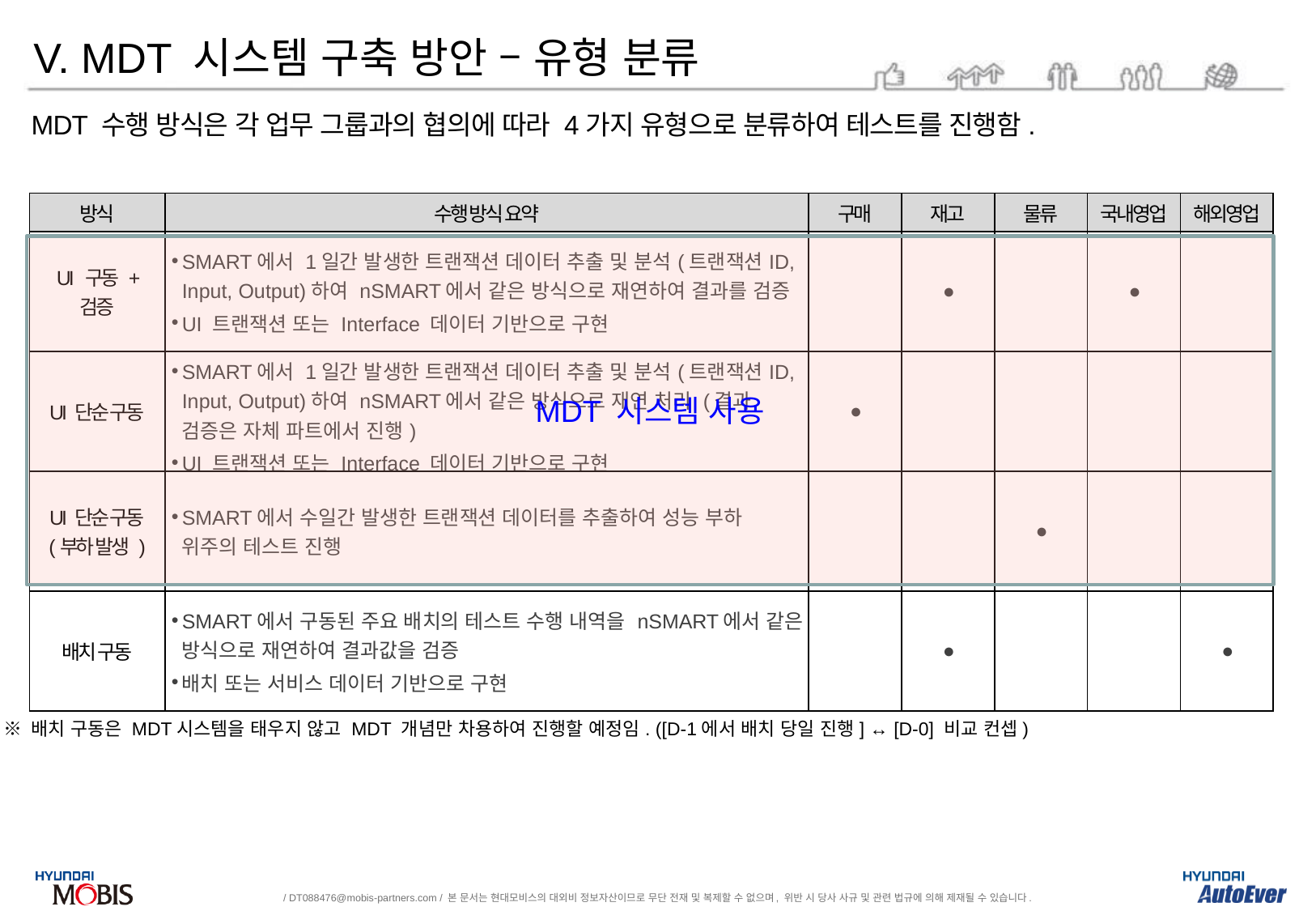

V. MDT 시스템 구축 방안 – 유형 분류
MDT 수행 방식은 각 업무 그룹과의 협의에 따라 4가지 유형으로 분류하여 테스트를 진행함.
| 방식 | 수행 방식 요약 | 구매 | 재고 | 물류 | 국내영업 | 해외영업 |
| --- | --- | --- | --- | --- | --- | --- |
| UI 구동 + 검증 | SMART에서 1일간 발생한 트랜잭션 데이터 추출 및 분석(트랜잭션ID, Input, Output)하여 nSMART에서 같은 방식으로 재연하여 결과를 검증 UI 트랜잭션 또는 Interface 데이터 기반으로 구현 |  | ● |  | ● |  |
| UI 단순 구동 | SMART에서 1일간 발생한 트랜잭션 데이터 추출 및 분석(트랜잭션ID, Input, Output)하여 nSMART에서 같은 방식으로 재연 처리 (결과 검증은 자체 파트에서 진행) UI 트랜잭션 또는 Interface 데이터 기반으로 구현 | ● |  |  |  |  |
| UI 단순 구동 (부하 발생 ) | SMART에서 수일간 발생한 트랜잭션 데이터를 추출하여 성능 부하 위주의 테스트 진행 |  |  | ● |  |  |
| 배치 구동 | SMART에서 구동된 주요 배치의 테스트 수행 내역을 nSMART에서 같은 방식으로 재연하여 결과값을 검증 배치 또는 서비스 데이터 기반으로 구현 |  | ● |  |  | ● |
MDT 시스템 사용
※ 배치 구동은 MDT시스템을 태우지 않고 MDT 개념만 차용하여 진행할 예정임. ([D-1에서 배치 당일 진행] ↔ [D-0] 비교 컨셉)